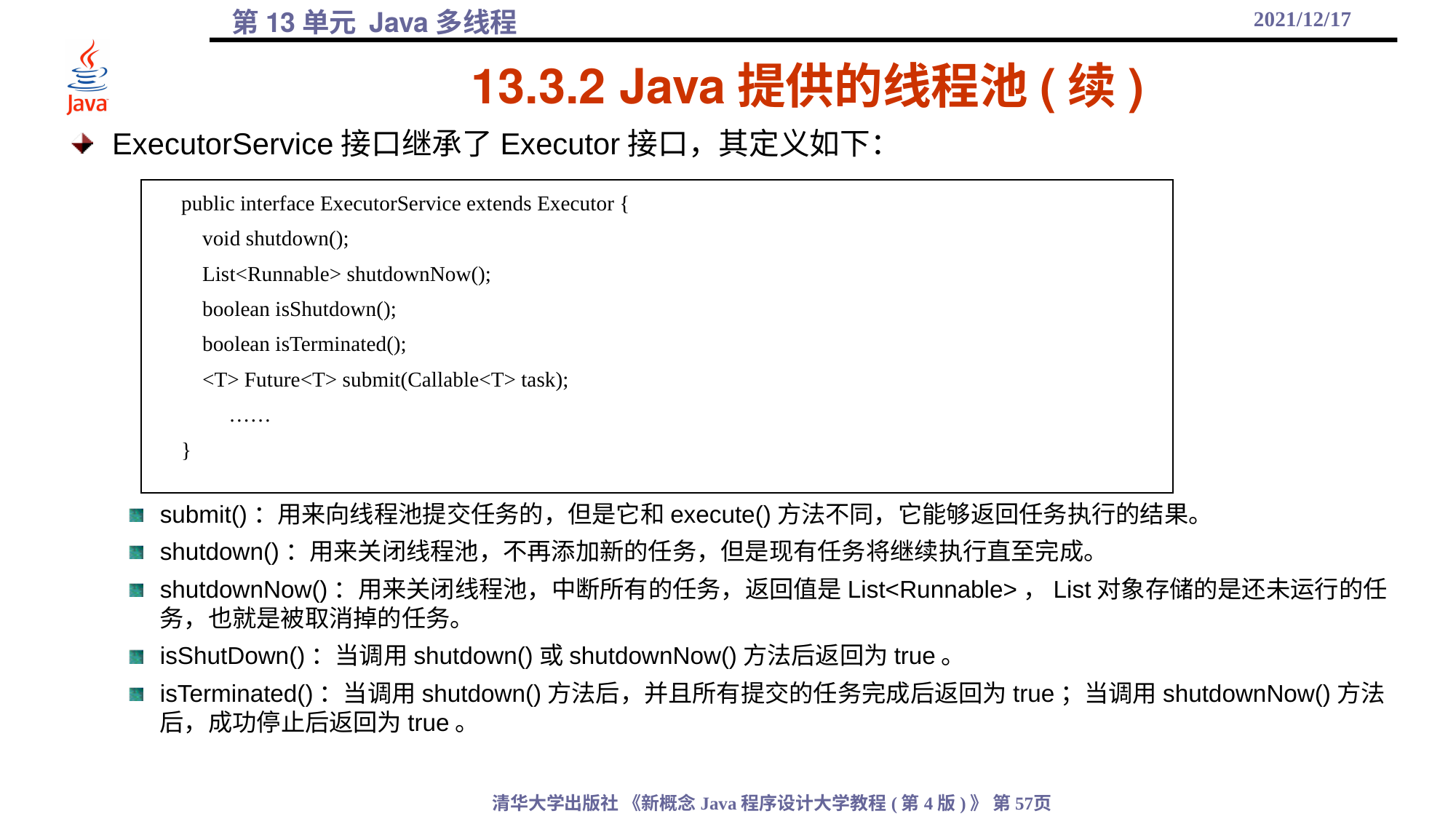

2021/12/17
# 13.3.2 Java提供的线程池(续)
ExecutorService接口继承了Executor接口，其定义如下：

submit()：用来向线程池提交任务的，但是它和execute()方法不同，它能够返回任务执行的结果。
shutdown()：用来关闭线程池，不再添加新的任务，但是现有任务将继续执行直至完成。
shutdownNow()：用来关闭线程池，中断所有的任务，返回值是List<Runnable>，List对象存储的是还未运行的任务，也就是被取消掉的任务。
isShutDown()：当调用shutdown()或shutdownNow()方法后返回为true。
isTerminated()：当调用shutdown()方法后，并且所有提交的任务完成后返回为true；当调用shutdownNow()方法后，成功停止后返回为true。

| public interface ExecutorService extends Executor { void shutdown(); List<Runnable> shutdownNow(); boolean isShutdown(); boolean isTerminated(); <T> Future<T> submit(Callable<T> task); …… } |
| --- |